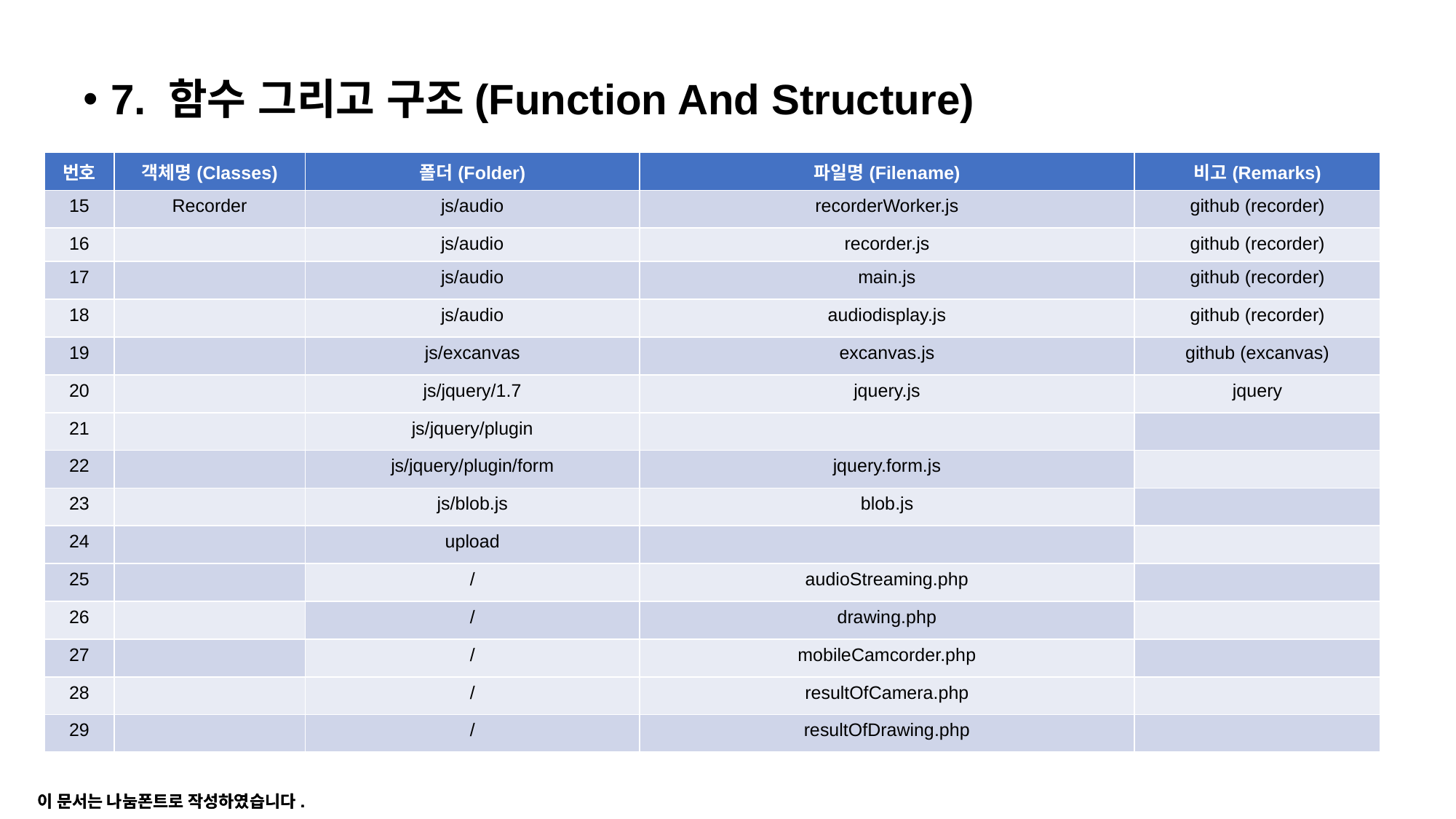

# 7. 함수 그리고 구조(Function And Structure)
| 번호 | 객체명(Classes) | 폴더(Folder) | 파일명(Filename) | 비고(Remarks) |
| --- | --- | --- | --- | --- |
| 15 | Recorder | js/audio | recorderWorker.js | github (recorder) |
| 16 |  | js/audio | recorder.js | github (recorder) |
| 17 |  | js/audio | main.js | github (recorder) |
| 18 |  | js/audio | audiodisplay.js | github (recorder) |
| 19 |  | js/excanvas | excanvas.js | github (excanvas) |
| 20 |  | js/jquery/1.7 | jquery.js | jquery |
| 21 |  | js/jquery/plugin |  |  |
| 22 |  | js/jquery/plugin/form | jquery.form.js |  |
| 23 |  | js/blob.js | blob.js |  |
| 24 |  | upload |  |  |
| 25 |  | / | audioStreaming.php |  |
| 26 |  | / | drawing.php |  |
| 27 |  | / | mobileCamcorder.php |  |
| 28 |  | / | resultOfCamera.php |  |
| 29 |  | / | resultOfDrawing.php |  |